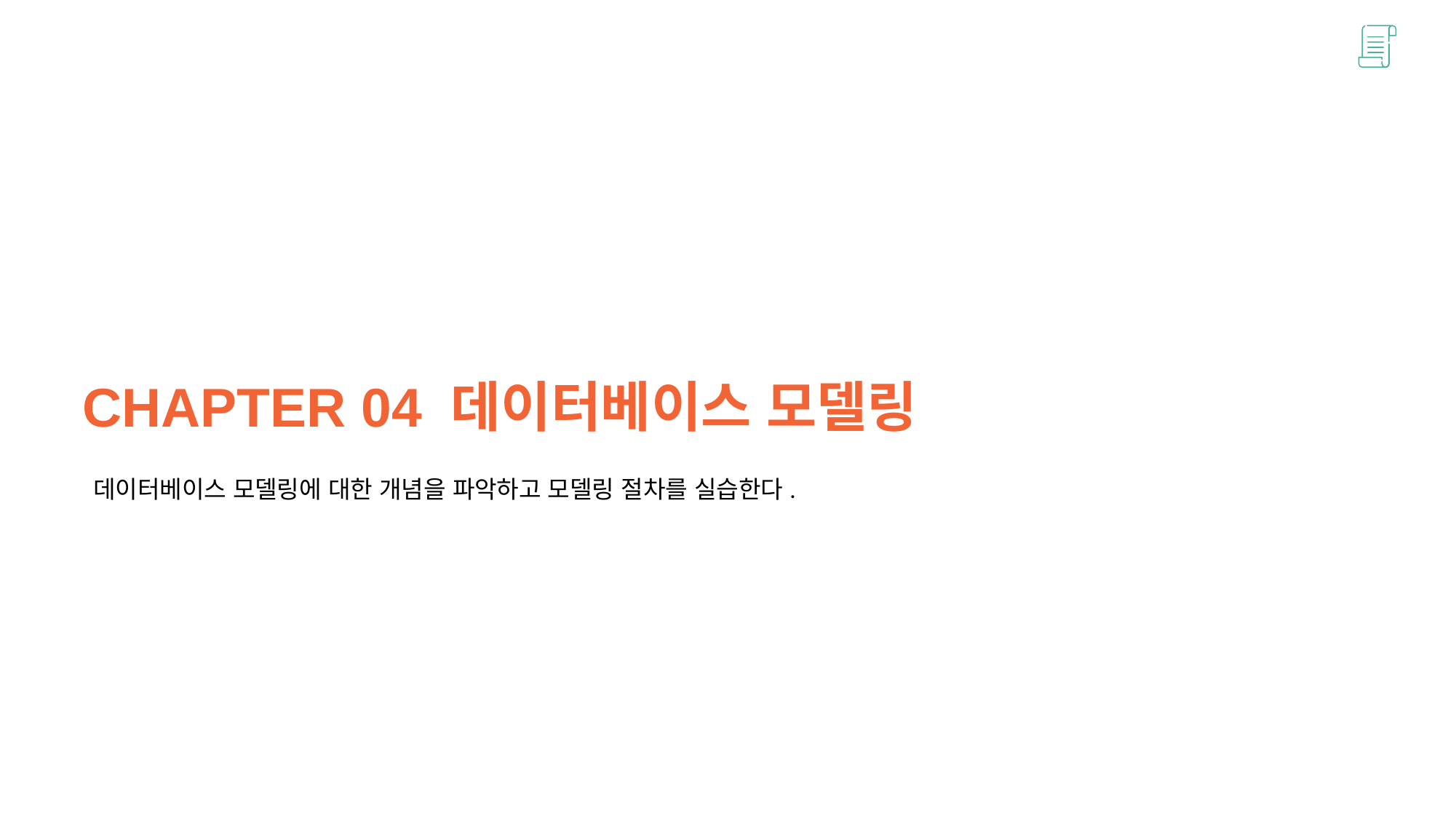

CHAPTER 04 데이터베이스 모델링
데이터베이스 모델링에 대한 개념을 파악하고 모델링 절차를 실습한다.